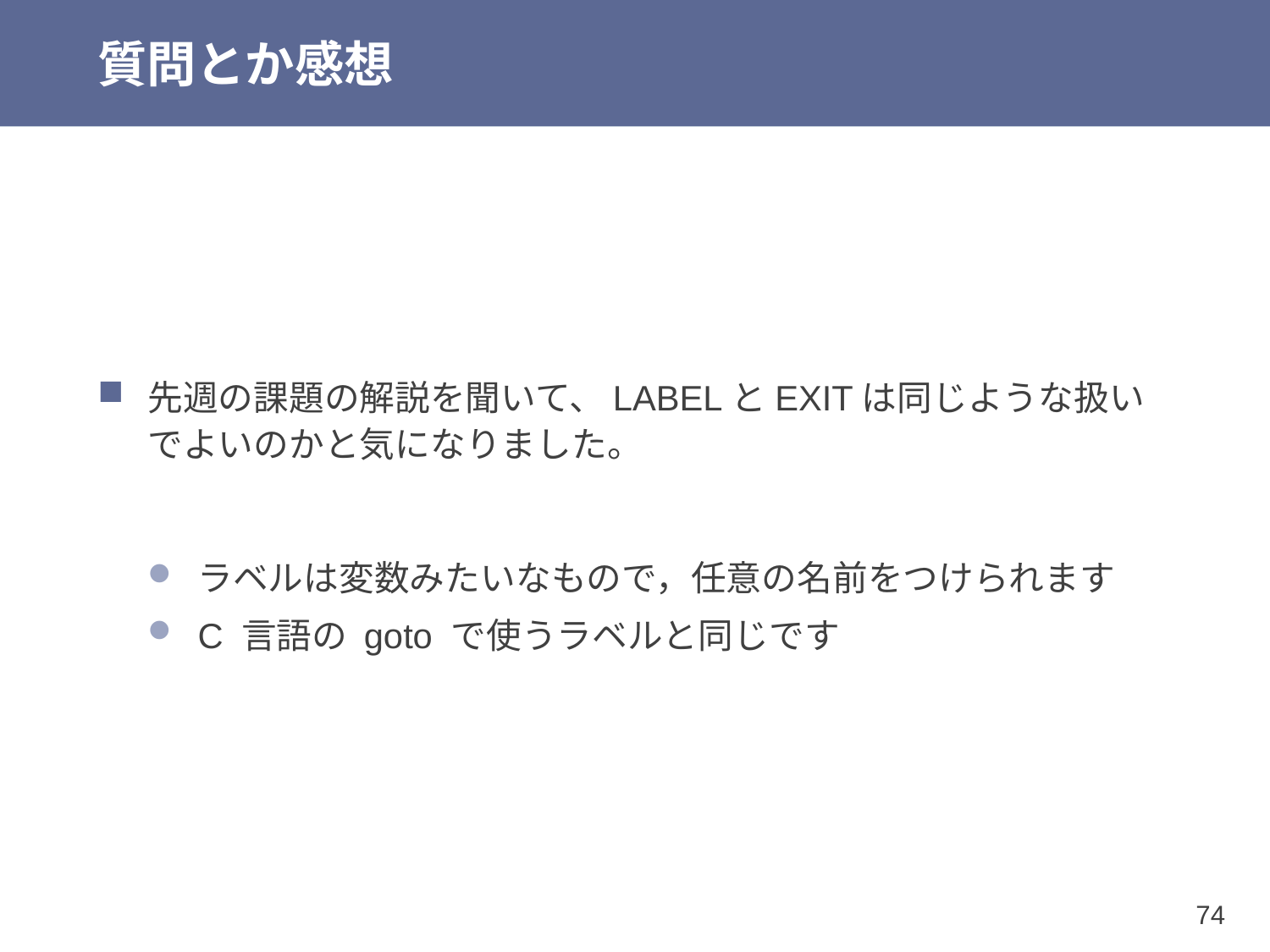

# 質問とか感想
先週の課題の解説を聞いて、LABELとEXITは同じような扱いでよいのかと気になりました。

ラベルは変数みたいなもので，任意の名前をつけられます
C 言語の goto で使うラベルと同じです